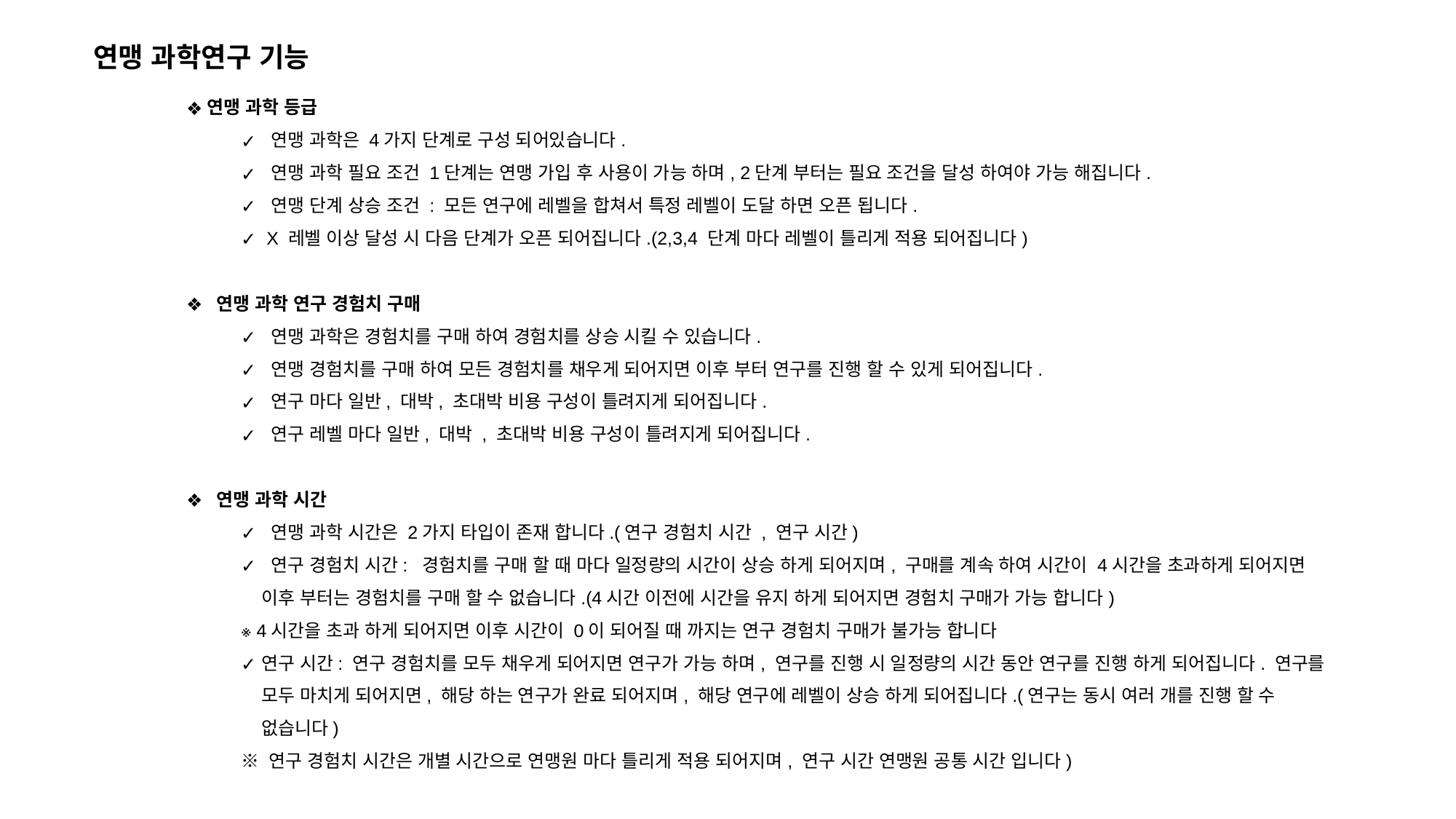

연맹 과학연구 기능
연맹 과학 등급
 연맹 과학은 4가지 단계로 구성 되어있습니다.
 연맹 과학 필요 조건 1단계는 연맹 가입 후 사용이 가능 하며, 2단계 부터는 필요 조건을 달성 하여야 가능 해집니다.
 연맹 단계 상승 조건 : 모든 연구에 레벨을 합쳐서 특정 레벨이 도달 하면 오픈 됩니다.
 X 레벨 이상 달성 시 다음 단계가 오픈 되어집니다.(2,3,4 단계 마다 레벨이 틀리게 적용 되어집니다)

 연맹 과학 연구 경험치 구매
 연맹 과학은 경험치를 구매 하여 경험치를 상승 시킬 수 있습니다.
 연맹 경험치를 구매 하여 모든 경험치를 채우게 되어지면 이후 부터 연구를 진행 할 수 있게 되어집니다.
 연구 마다 일반, 대박, 초대박 비용 구성이 틀려지게 되어집니다.
 연구 레벨 마다 일반, 대박 , 초대박 비용 구성이 틀려지게 되어집니다.

 연맹 과학 시간
 연맹 과학 시간은 2가지 타입이 존재 합니다.(연구 경험치 시간 , 연구 시간)
 연구 경험치 시간:  경험치를 구매 할 때 마다 일정량의 시간이 상승 하게 되어지며, 구매를 계속 하여 시간이 4시간을 초과하게 되어지면 이후 부터는 경험치를 구매 할 수 없습니다.(4시간 이전에 시간을 유지 하게 되어지면 경험치 구매가 가능 합니다)
※ 4시간을 초과 하게 되어지면 이후 시간이 0이 되어질 때 까지는 연구 경험치 구매가 불가능 합니다
연구 시간: 연구 경험치를 모두 채우게 되어지면 연구가 가능 하며, 연구를 진행 시 일정량의 시간 동안 연구를 진행 하게 되어집니다. 연구를 모두 마치게 되어지면, 해당 하는 연구가 완료 되어지며, 해당 연구에 레벨이 상승 하게 되어집니다.(연구는 동시 여러 개를 진행 할 수 없습니다)
※ 연구 경험치 시간은 개별 시간으로 연맹원 마다 틀리게 적용 되어지며, 연구 시간 연맹원 공통 시간 입니다)